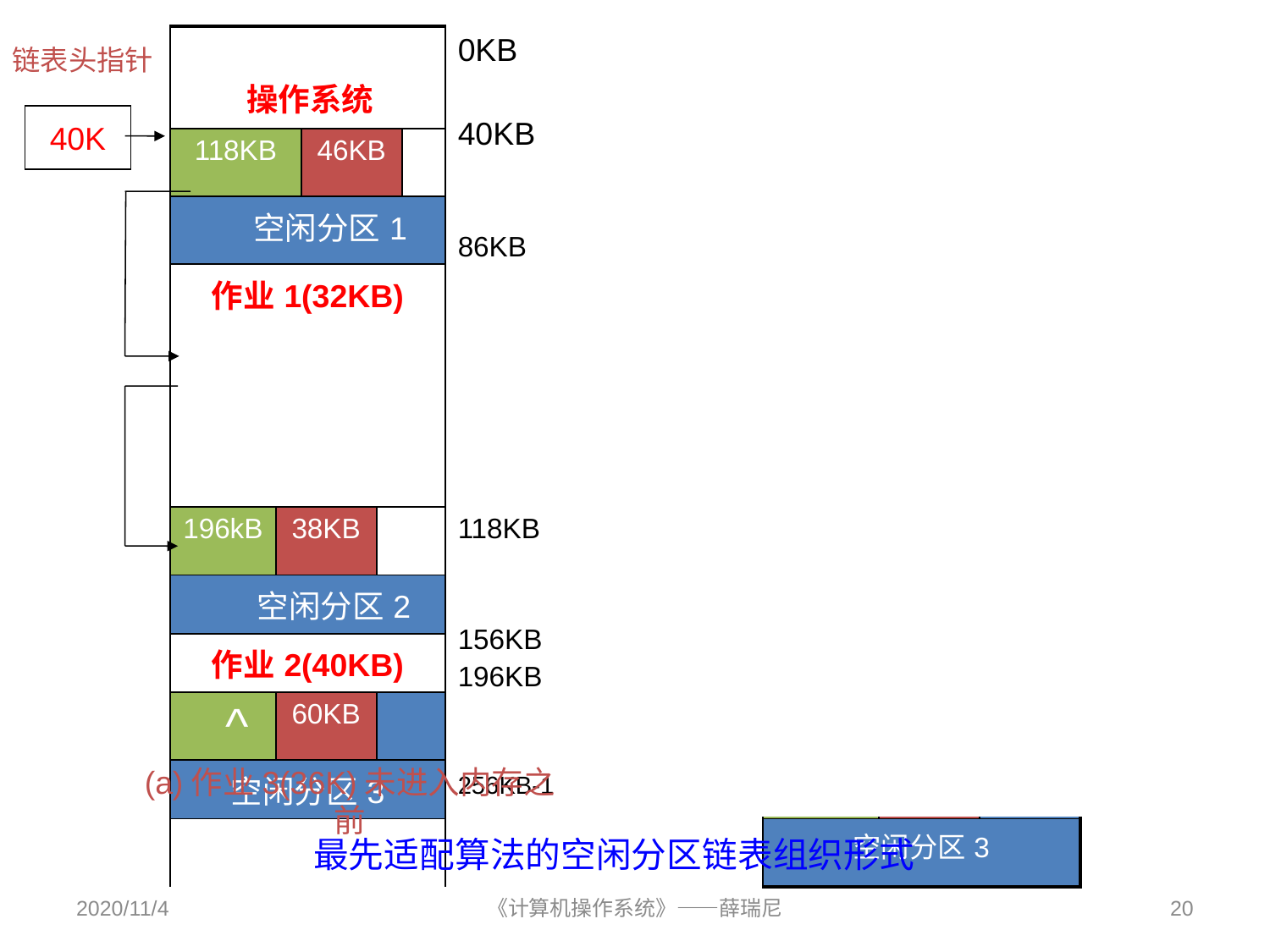

|  | 操作系统 |  |  |  |  | 0KB 40KB 86KB |  | 操作系统 |  |  |
| --- | --- | --- | --- | --- | --- | --- | --- | --- | --- | --- |
|  | 118KB |  | 46KB |  |  |  |  | 作业3(36KB) |  |  |
|  | 空闲分区1 |  |  |  |  |  |  | 118K | 10K |  |
|  | 作业1(32KB) |  |  |  |  |  |  | 新的空闲分区 |  |  |
|  | 196kB | 38KB |  |  |  | 118KB 156KB 196KB 256KB-1 |  | 作业1(32KB) |  |  |
|  | 空闲分区2 |  |  |  |  |  |  | 196KB | 38KB |  |
|  | 作业2(40KB) |  |  |  |  |  |  | 空闲分区2 |  |  |
|  | ^ | 60KB |  |  |  |  |  | 作业2(40KB) |  |  |
|  | 空闲分区3 |  |  |  |  |  |  | ^ | 60KB |  |
|  |  |  |  |  |  |  |  | 空闲分区3 |  |  |
0KB
链表头指针
40KB
40K
链表头指针

76KB
76KB

86KB

118KB

156KB

196KB

256KB-1
(a)作业3(36K)未进入内存之前
          (b)作业3进入内存之后
最先适配算法的空闲分区链表组织形式
2020/11/4
《计算机操作系统》——薛瑞尼
20